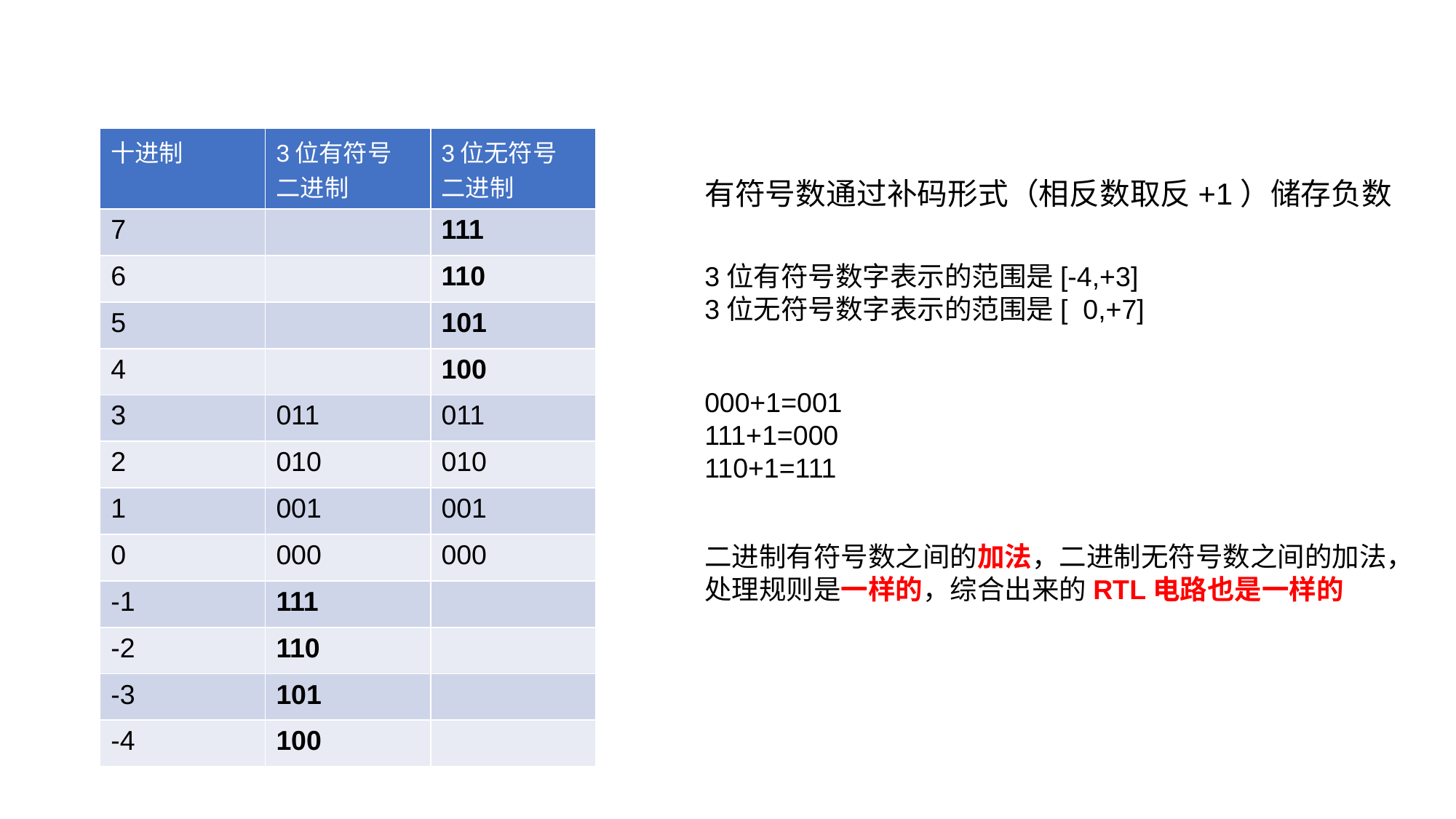

# 有符号数与无符号数
| 十进制 | 3位有符号 二进制 | 3位无符号 二进制 |
| --- | --- | --- |
| 7 |  | 111 |
| 6 |  | 110 |
| 5 |  | 101 |
| 4 |  | 100 |
| 3 | 011 | 011 |
| 2 | 010 | 010 |
| 1 | 001 | 001 |
| 0 | 000 | 000 |
| -1 | 111 |  |
| -2 | 110 |  |
| -3 | 101 |  |
| -4 | 100 |  |
有符号数通过补码形式（相反数取反+1）储存负数
3位有符号数字表示的范围是[-4,+3]
3位无符号数字表示的范围是[  0,+7]
000+1=001
111+1=000
110+1=111
二进制有符号数之间的加法，二进制无符号数之间的加法，
处理规则是一样的，综合出来的RTL电路也是一样的